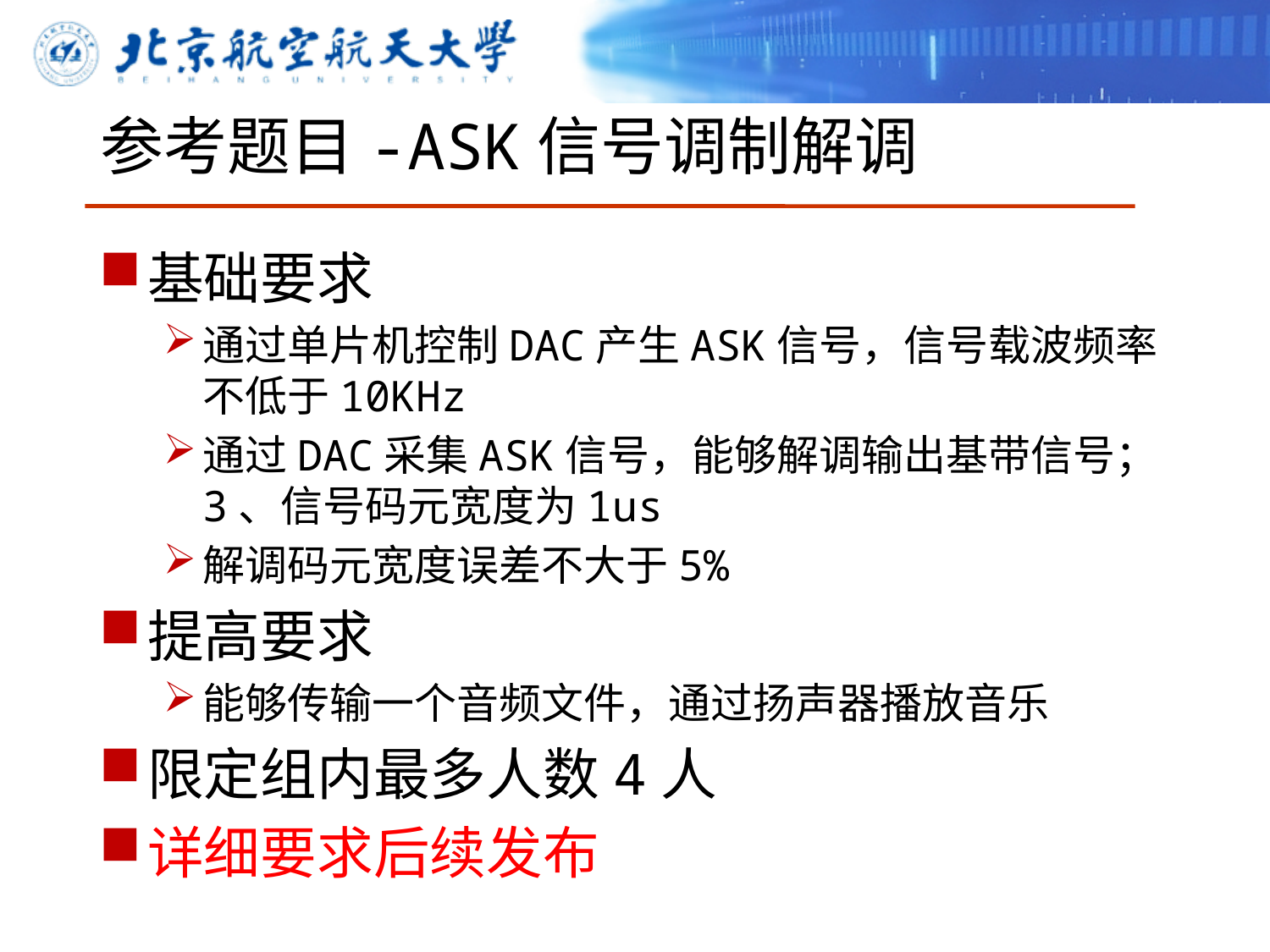

# 参考题目-ASK信号调制解调
基础要求
通过单片机控制DAC产生ASK信号，信号载波频率不低于10KHz
通过DAC采集ASK信号，能够解调输出基带信号；3、信号码元宽度为1us
解调码元宽度误差不大于5%
提高要求
能够传输一个音频文件，通过扬声器播放音乐
限定组内最多人数4人
详细要求后续发布